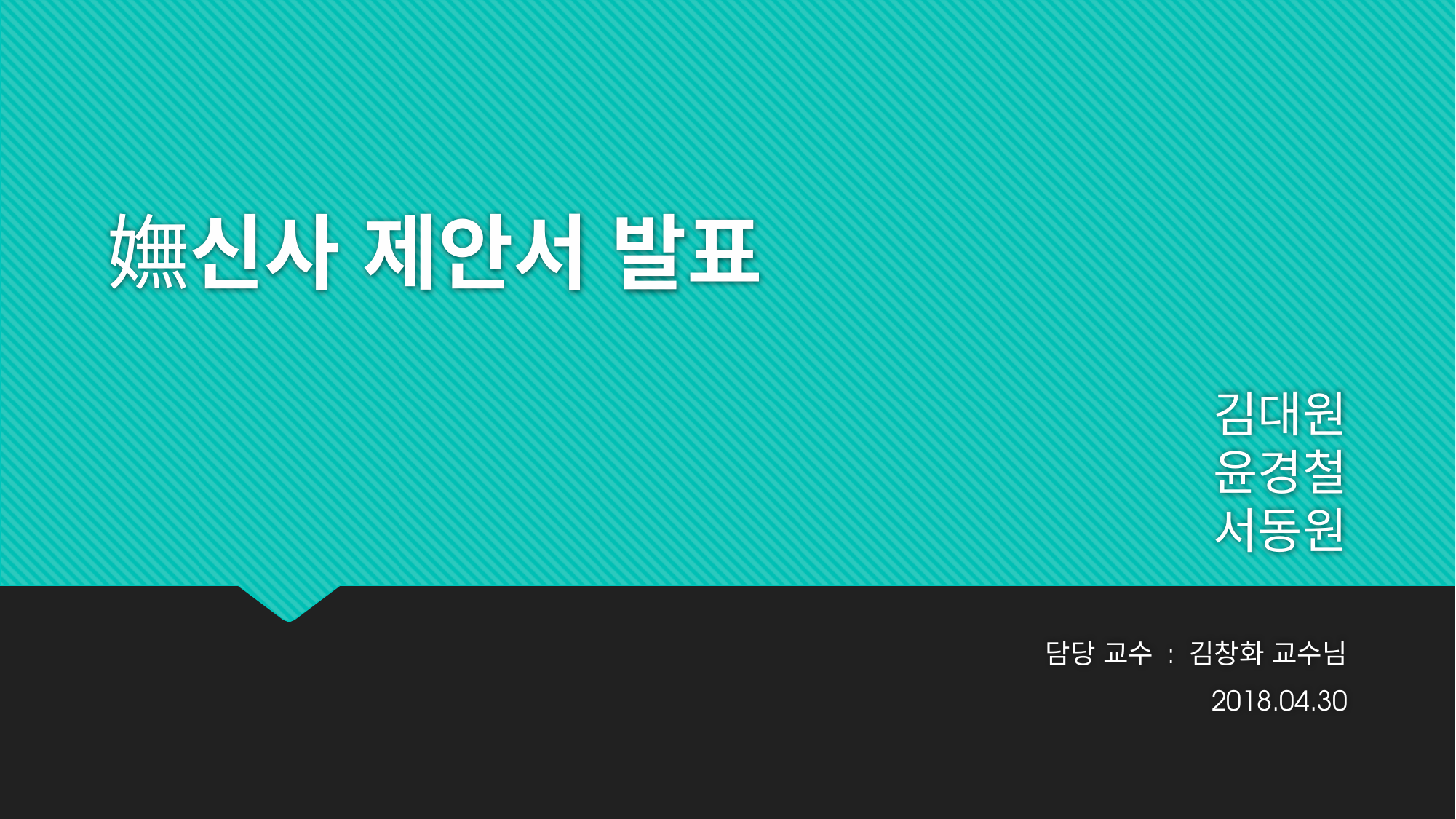

# 嫵신사 제안서 발표
김대원
윤경철
서동원
담당 교수 : 김창화 교수님
2018.04.30